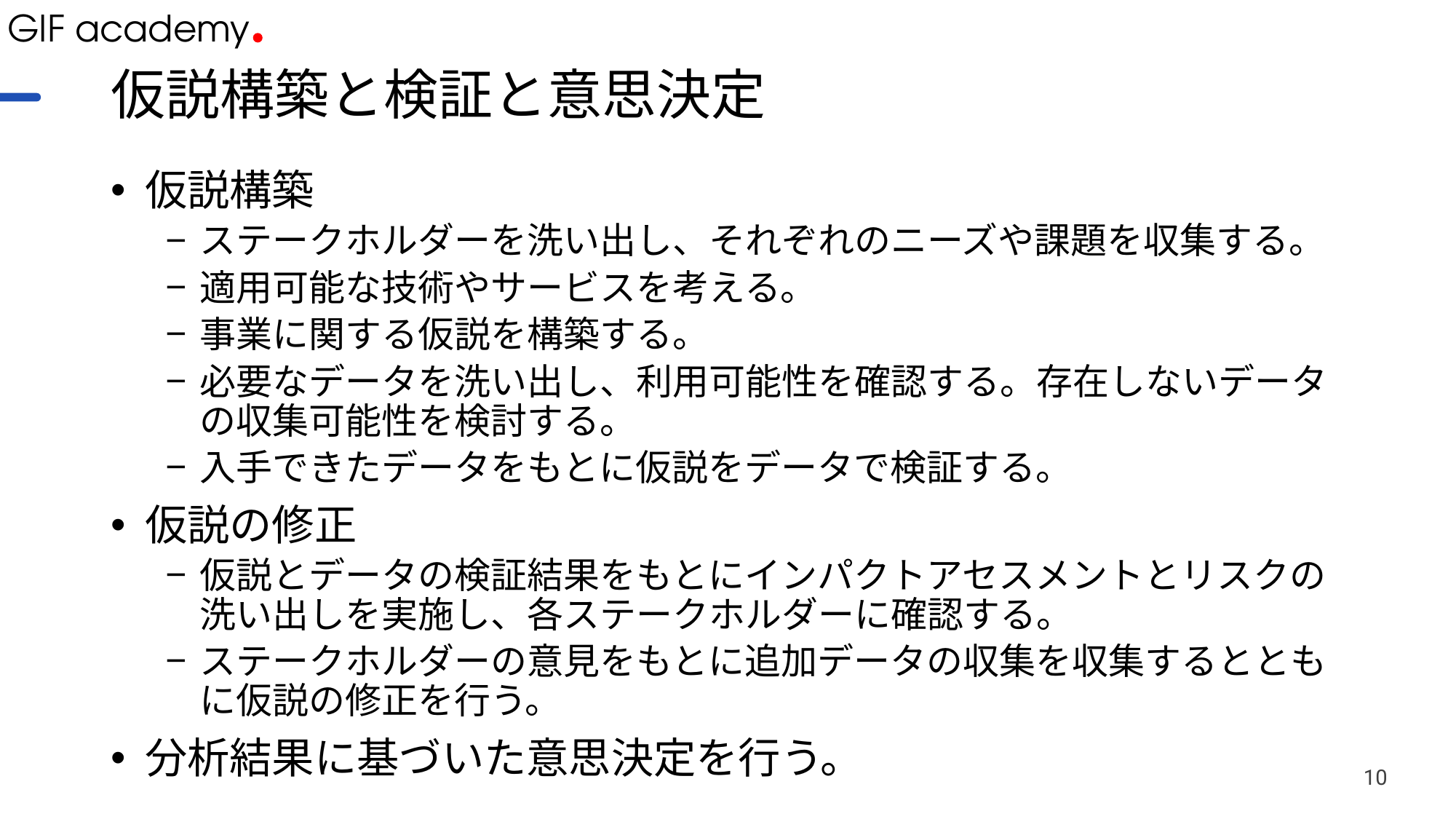

# 仮説構築と検証と意思決定
仮説構築
ステークホルダーを洗い出し、それぞれのニーズや課題を収集する。
適用可能な技術やサービスを考える。
事業に関する仮説を構築する。
必要なデータを洗い出し、利用可能性を確認する。存在しないデータの収集可能性を検討する。
入手できたデータをもとに仮説をデータで検証する。
仮説の修正
仮説とデータの検証結果をもとにインパクトアセスメントとリスクの洗い出しを実施し、各ステークホルダーに確認する。
ステークホルダーの意見をもとに追加データの収集を収集するとともに仮説の修正を行う。
分析結果に基づいた意思決定を行う。
10